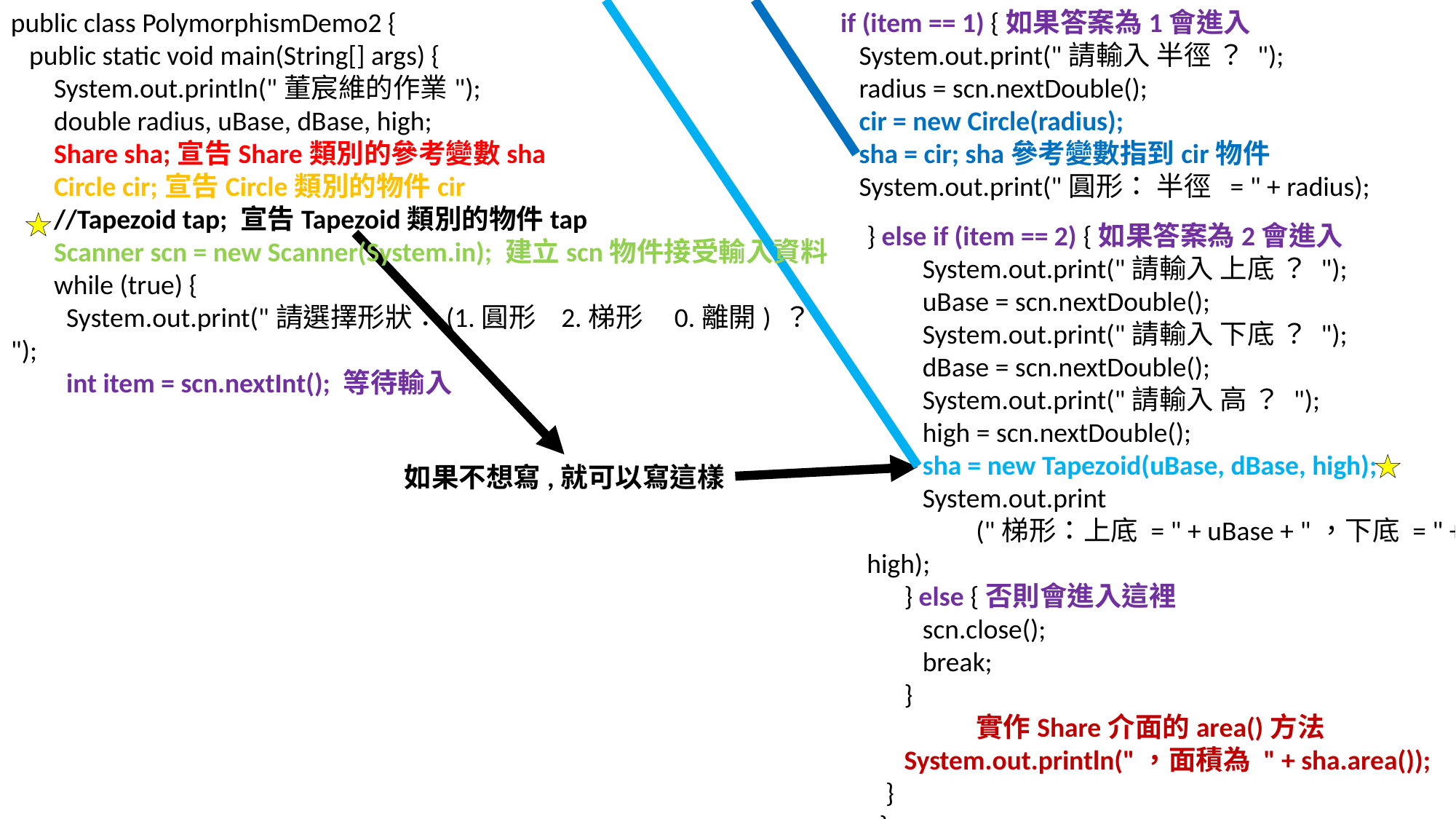

public class PolymorphismDemo2 {
   public static void main(String[] args) {
       System.out.println("董宸維的作業");
       double radius, uBase, dBase, high;
       Share sha;宣告Share類別的參考變數sha
       Circle cir;宣告Circle類別的物件cir
       //Tapezoid tap; 宣告Tapezoid類別的物件tap
       Scanner scn = new Scanner(System.in); 建立scn物件接受輸入資料
       while (true) {
         System.out.print("請選擇形狀：(1.圓形   2.梯形    0.離開) ？ ");
         int item = scn.nextInt(); 等待輸入
	      if (item == 1) {如果答案為1會進入
	         System.out.print("請輸入 半徑 ？ ");
	         radius = scn.nextDouble();
	         cir = new Circle(radius);
	         sha = cir; sha參考變數指到cir物件
	         System.out.print("圓形： 半徑  = " + radius);

} else if (item == 2) {如果答案為2會進入
         System.out.print("請輸入 上底 ？ ");
         uBase = scn.nextDouble();
         System.out.print("請輸入 下底 ？ ");
         dBase = scn.nextDouble();
         System.out.print("請輸入 高 ？ ");
         high = scn.nextDouble();
         sha = new Tapezoid(uBase, dBase, high);
         System.out.print
	("梯形：上底 = " + uBase + "，下底 = " + dBase + "，高 = " + high);
      } else {否則會進入這裡
         scn.close();
         break;
      }
	實作Share介面的area()方法
      System.out.println("，面積為 " + sha.area());
   }
  }
}
如果不想寫,就可以寫這樣